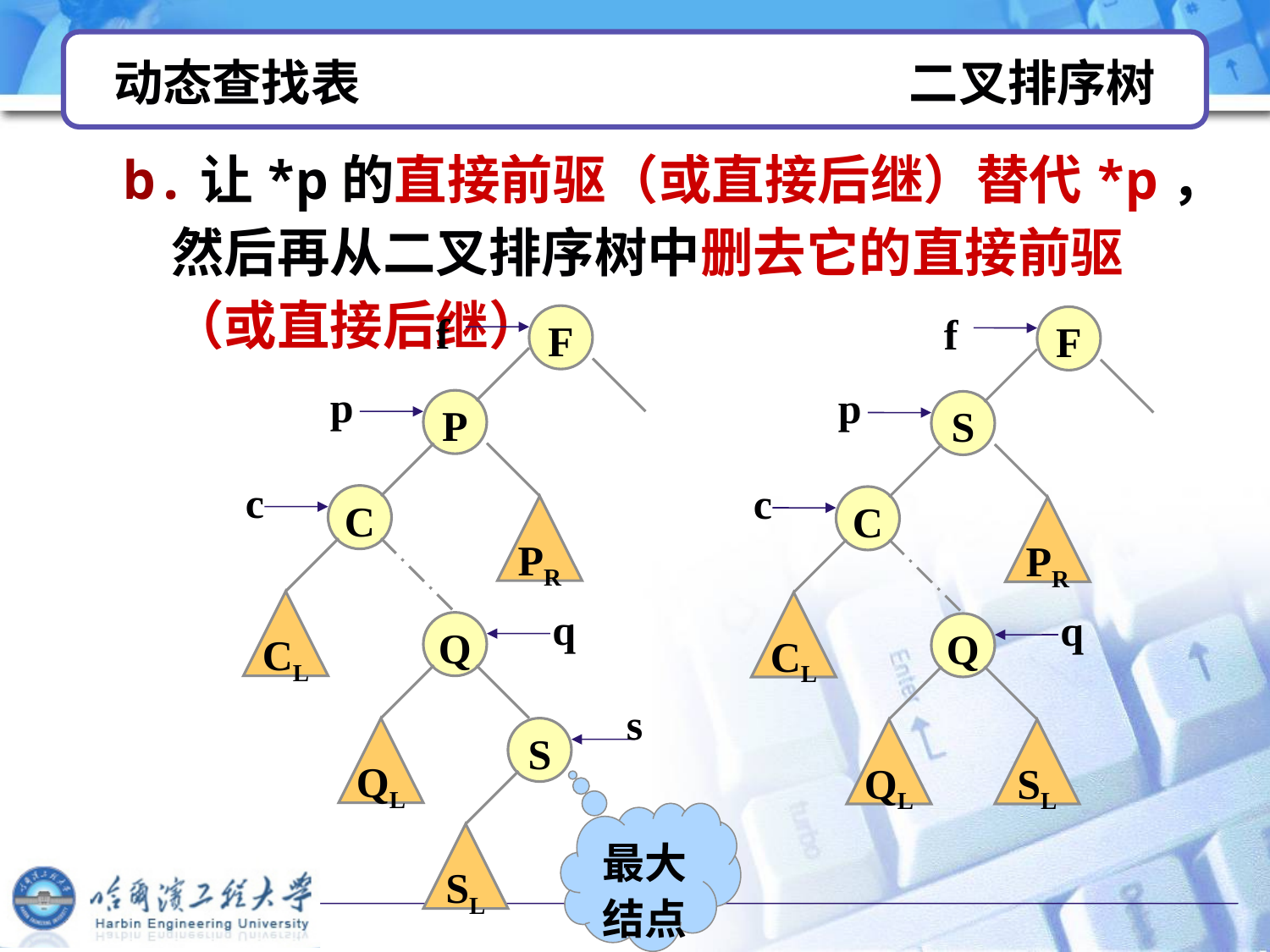

# 动态查找表                                                 二叉排序树
b.让*p的直接前驱（或直接后继）替代*p，然后再从二叉排序树中删去它的直接前驱（或直接后继）
f
F

p
P

c
C
PR

CL
q
Q

s
QL
S

SL

f
F

p
S

C
PR

CL
q
Q

QL
SL
c
最大结点